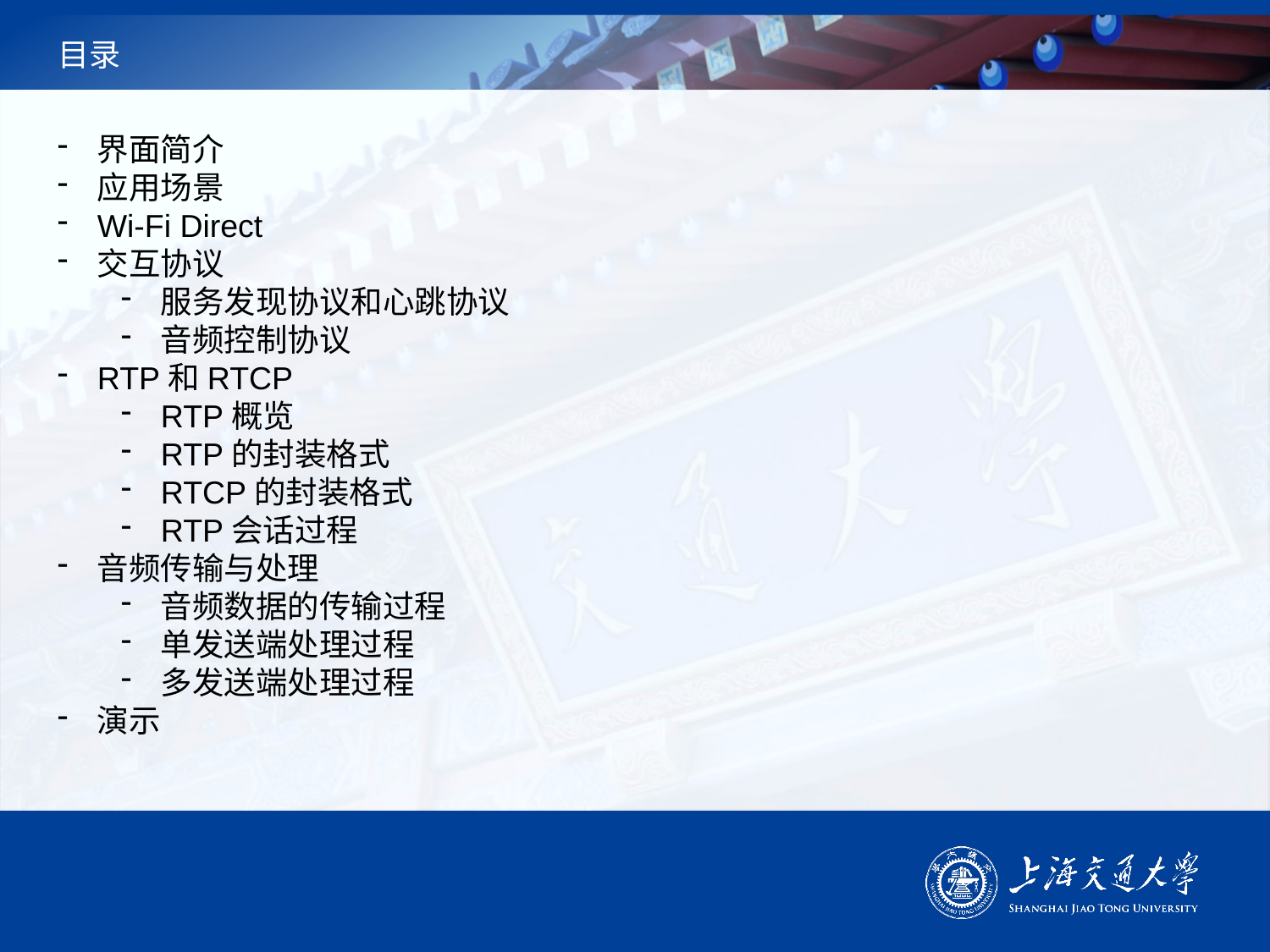

# 目录
界面简介
应用场景
Wi-Fi Direct
交互协议
服务发现协议和心跳协议
音频控制协议
RTP和RTCP
RTP概览
RTP的封装格式
RTCP的封装格式
RTP会话过程
音频传输与处理
音频数据的传输过程
单发送端处理过程
多发送端处理过程
演示